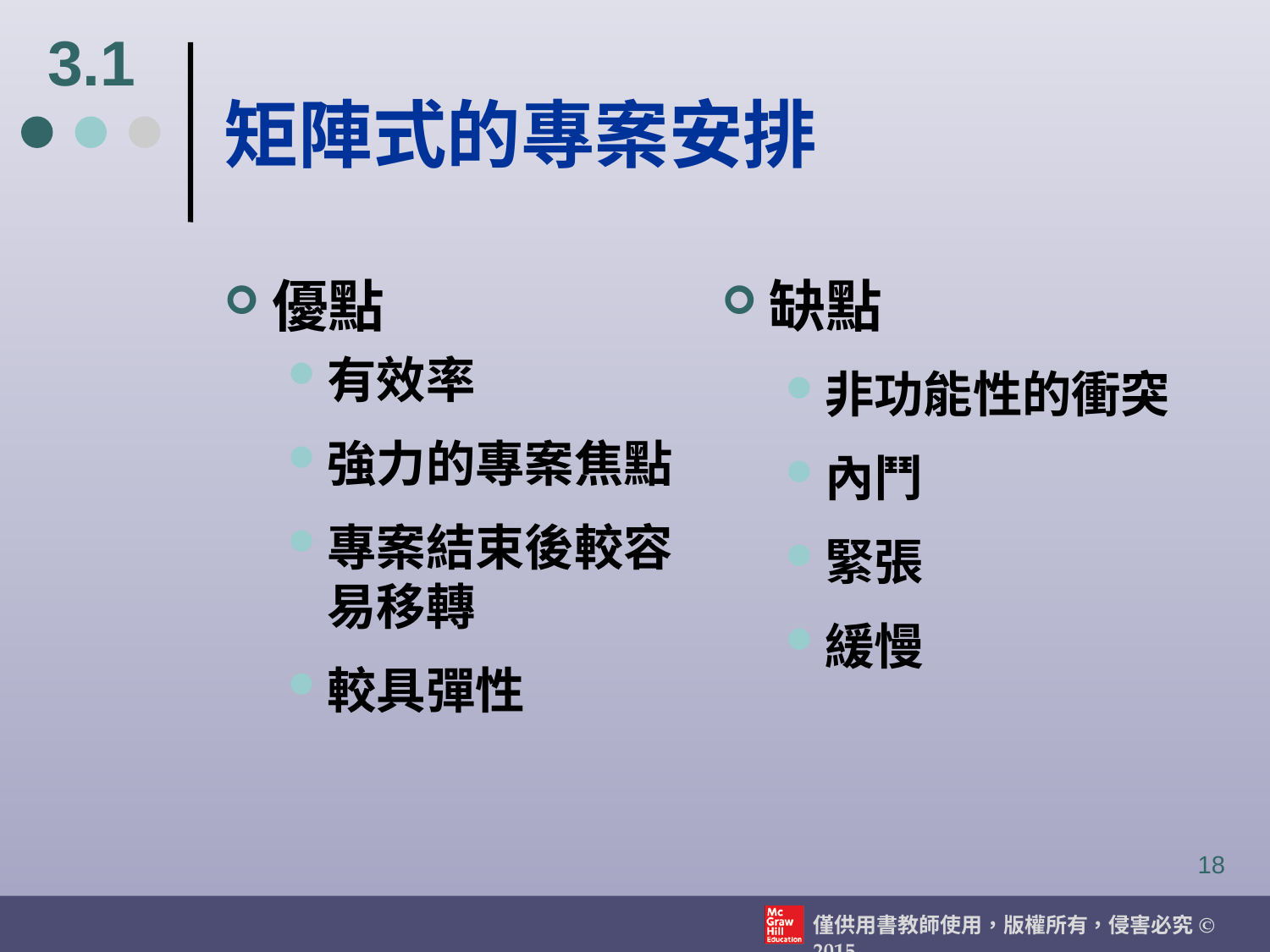

3.1
# 矩陣式的專案安排
優點
有效率
強力的專案焦點
專案結束後較容易移轉
較具彈性
缺點
非功能性的衝突
內鬥
緊張
緩慢
18